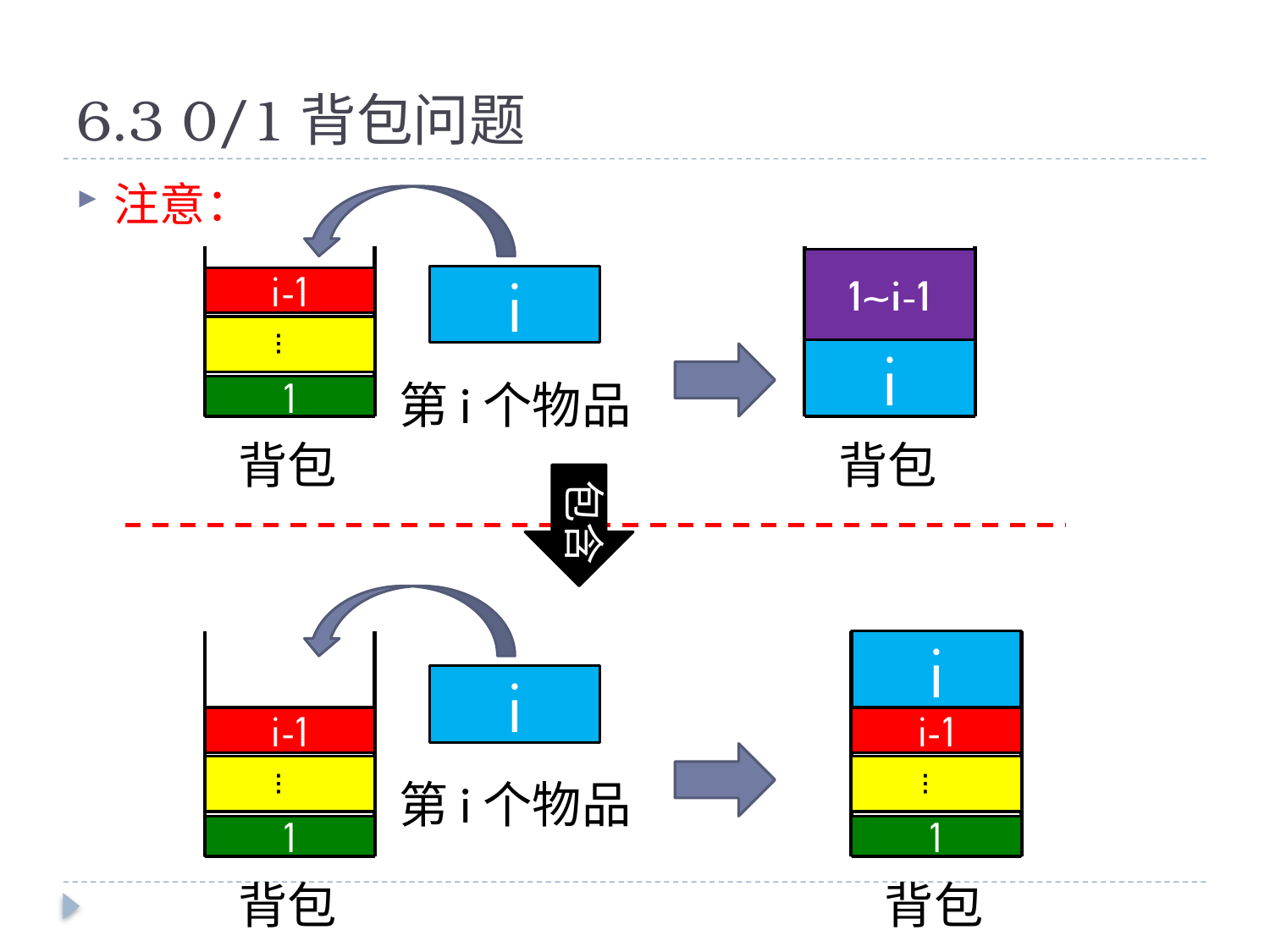

# 6.3 0/1背包问题
注意：

i-1
…
1
背包
背包
1~i-1
i
i

第i个物品

包含

i-1
…
1
背包
i
i-1
…
1
背包
i

第i个物品